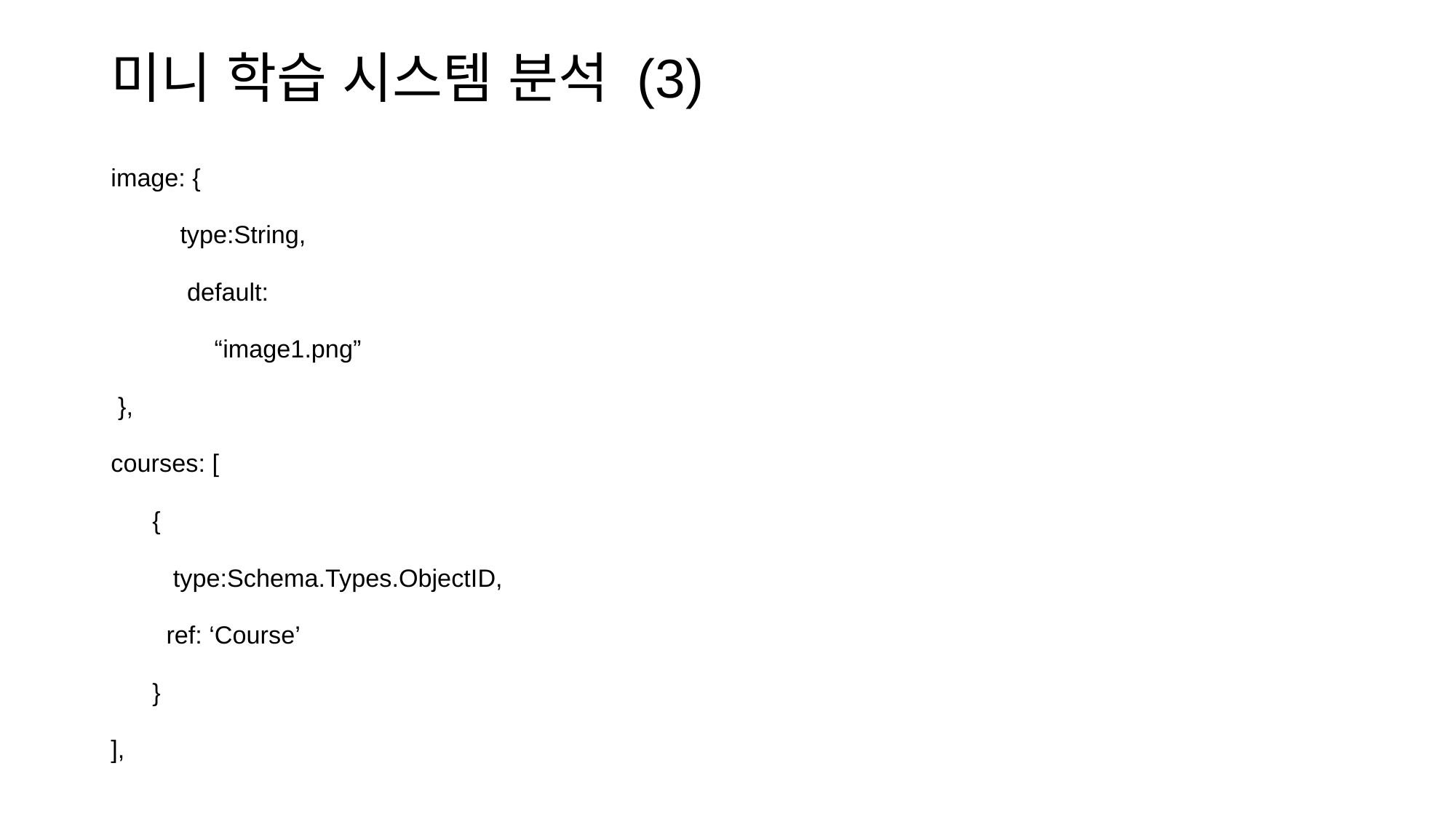

# 미니 학습 시스템 분석 (3)
image: {
          type:String,
           default:
               “image1.png”
 },
courses: [
      {
         type:Schema.Types.ObjectID,
        ref: ‘Course’
      }
],